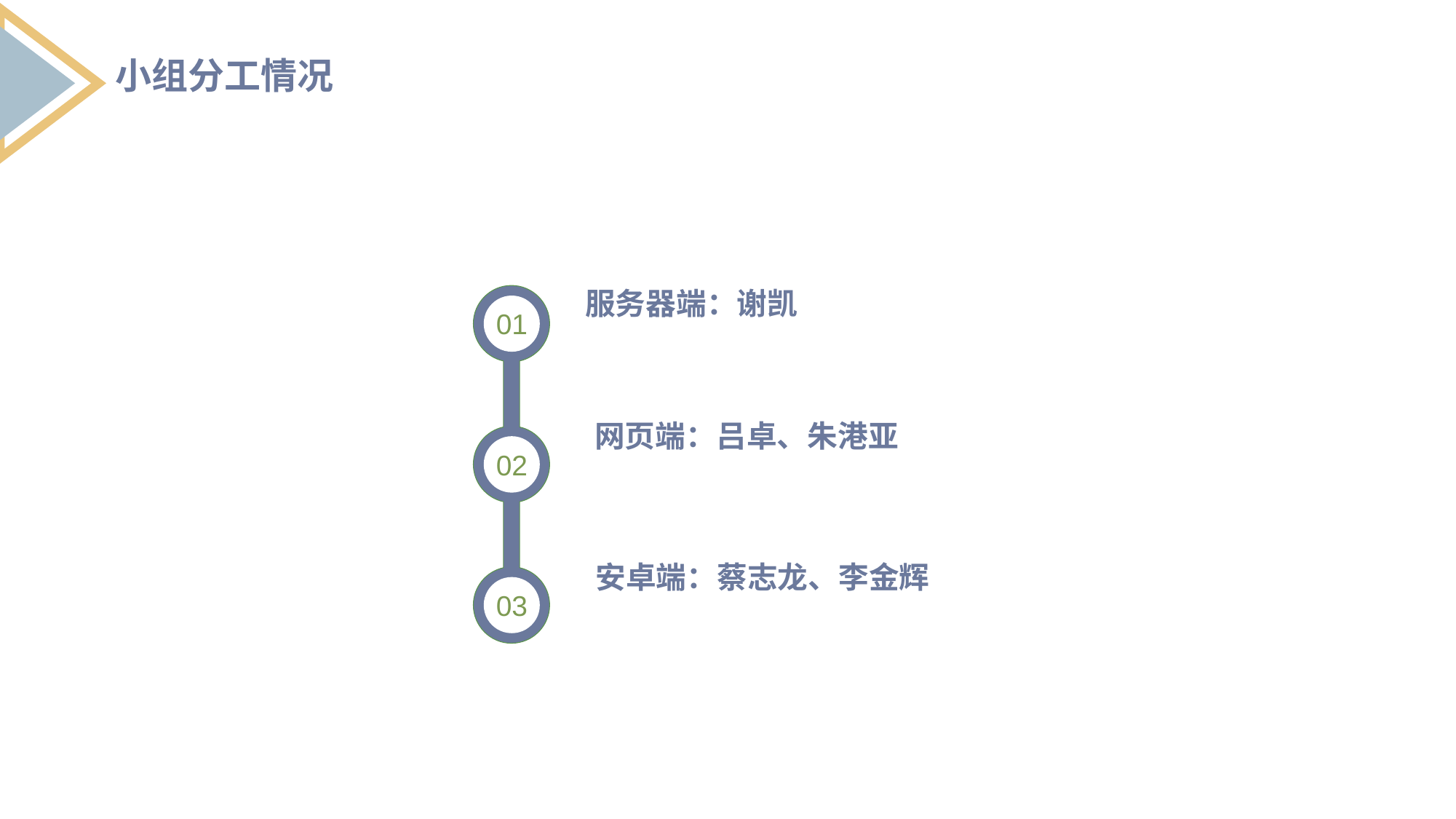

小组分工情况
服务器端：谢凯

01
网页端：吕卓、朱港亚
02
安卓端：蔡志龙、李金辉
03